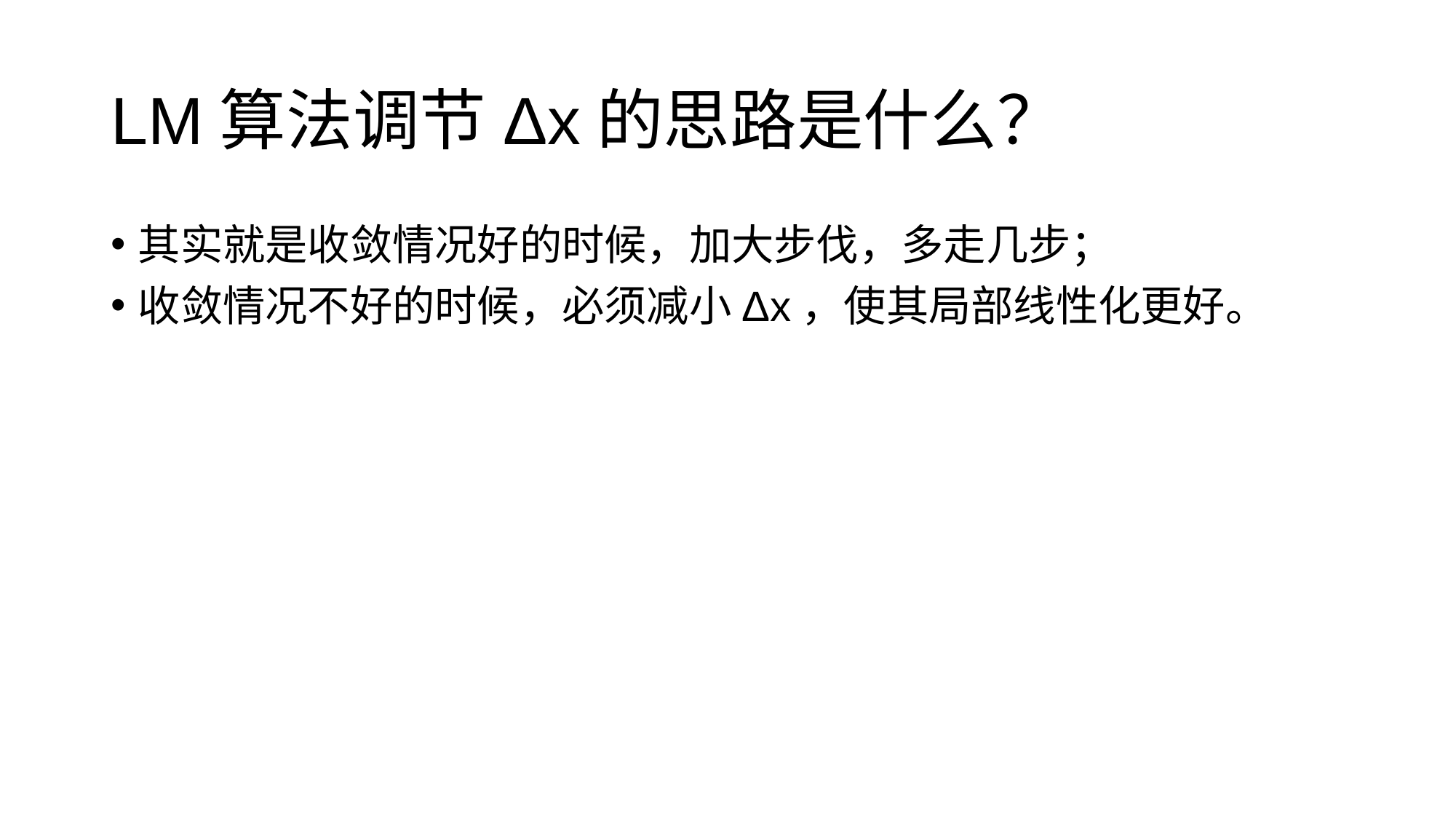

# LM算法调节Δx的思路是什么？
其实就是收敛情况好的时候，加大步伐，多走几步；
收敛情况不好的时候，必须减小Δx，使其局部线性化更好。